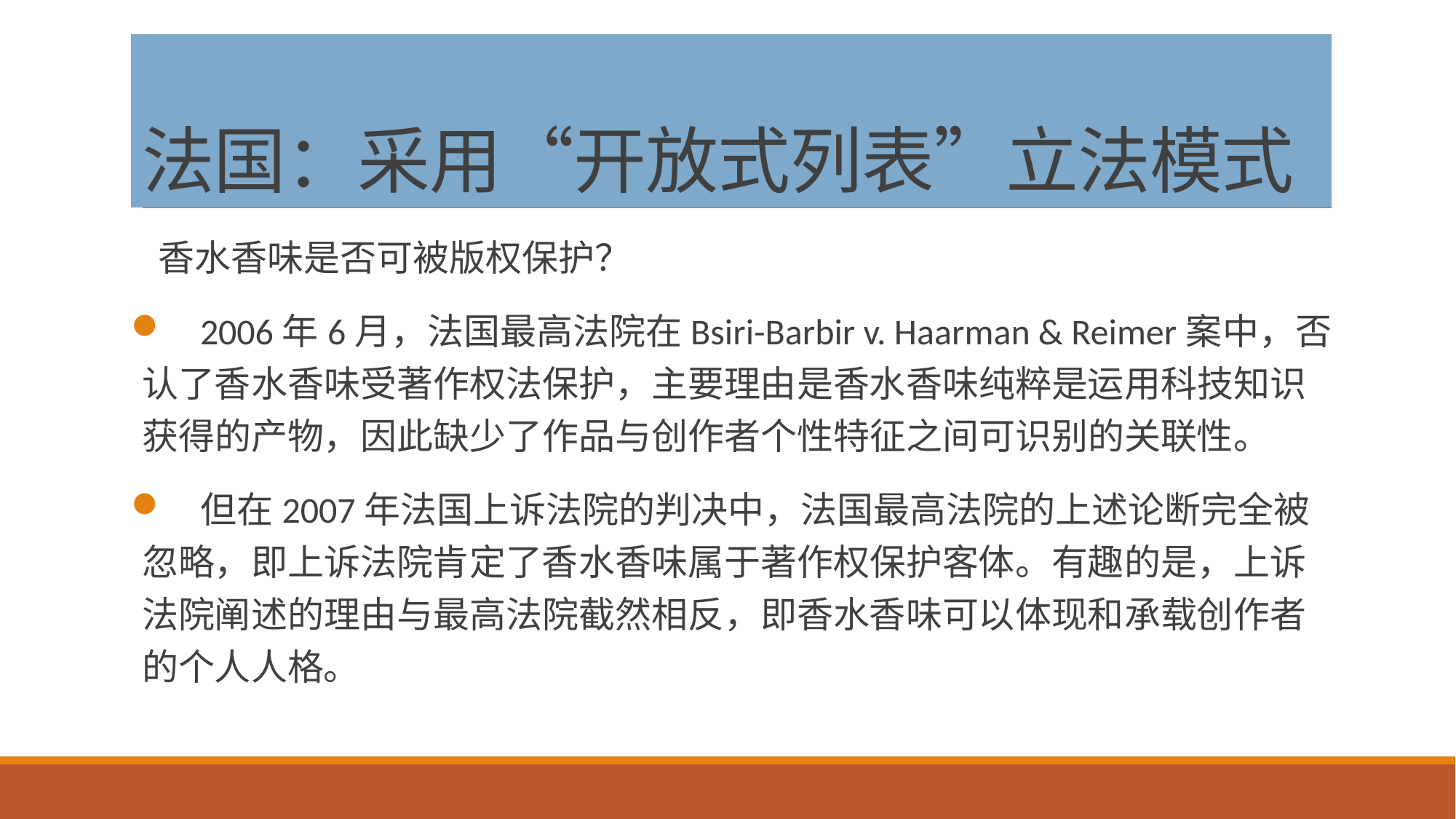

# 法国：采用“开放式列表”立法模式
   香水香味是否可被版权保护？
    2006年6月，法国最高法院在Bsiri-Barbir v. Haarman & Reimer案中，否认了香水香味受著作权法保护，主要理由是香水香味纯粹是运用科技知识获得的产物，因此缺少了作品与创作者个性特征之间可识别的关联性。
   但在2007年法国上诉法院的判决中，法国最高法院的上述论断完全被忽略，即上诉法院肯定了香水香味属于著作权保护客体。有趣的是，上诉法院阐述的理由与最高法院截然相反，即香水香味可以体现和承载创作者的个人人格。